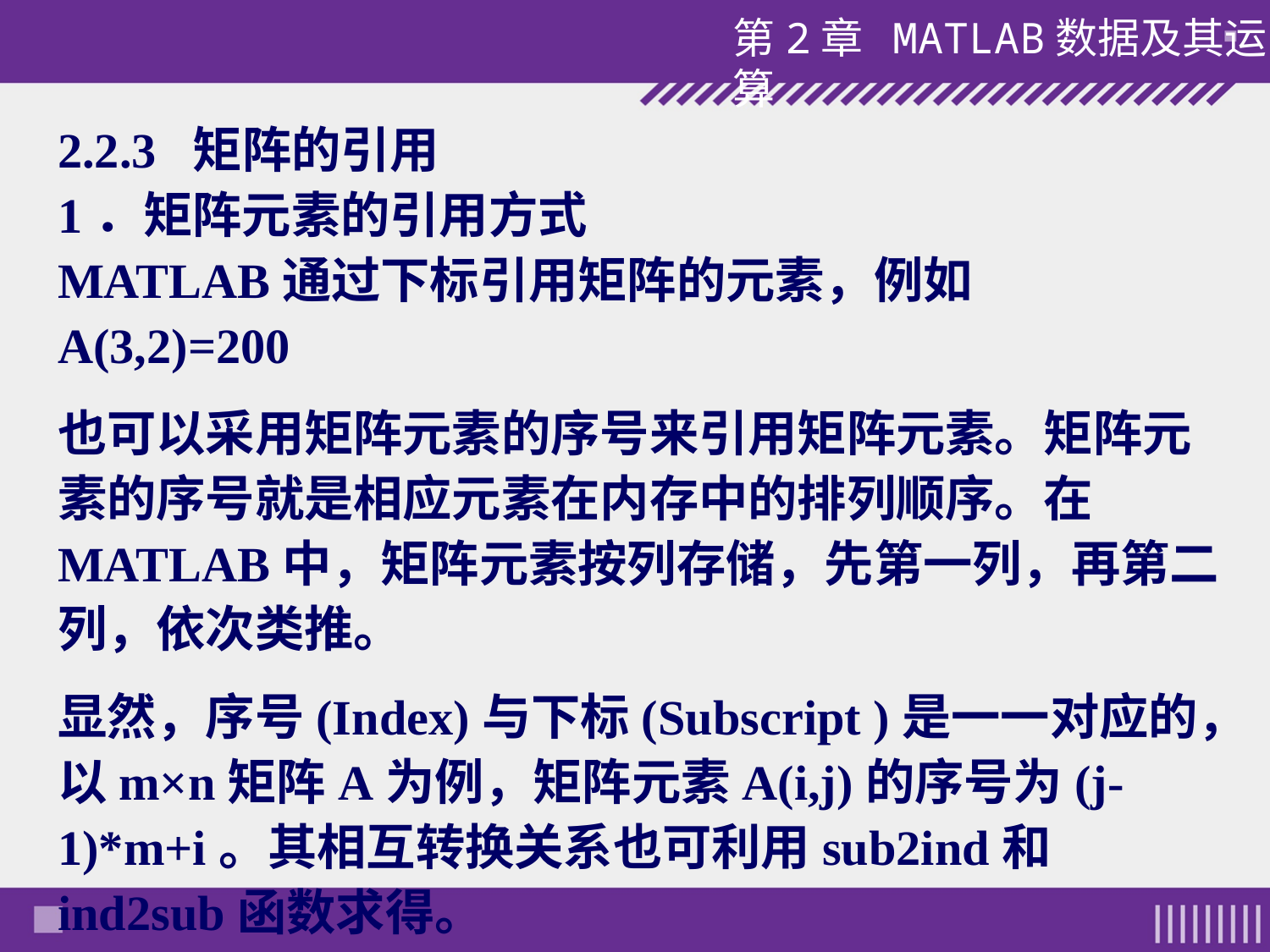

2.2.3  矩阵的引用
1．矩阵元素的引用方式
MATLAB通过下标引用矩阵的元素，例如
A(3,2)=200
也可以采用矩阵元素的序号来引用矩阵元素。矩阵元素的序号就是相应元素在内存中的排列顺序。在MATLAB中，矩阵元素按列存储，先第一列，再第二列，依次类推。
显然，序号(Index)与下标(Subscript )是一一对应的，以m×n矩阵A为例，矩阵元素A(i,j)的序号为(j-1)*m+i。其相互转换关系也可利用sub2ind和ind2sub函数求得。